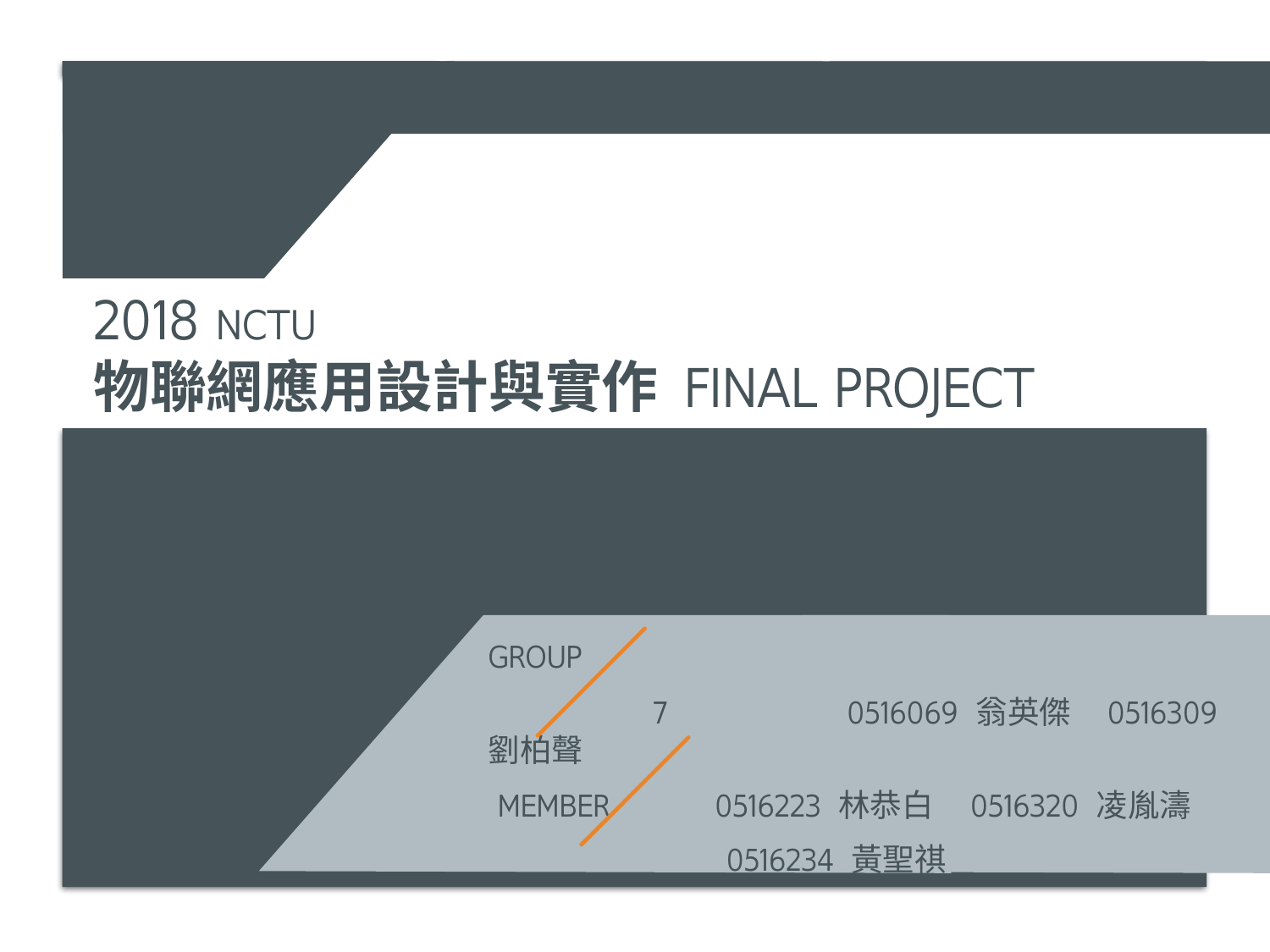

# 2018 NCTU 物聯網應用設計與實作 Final Project

Group
	    7	           0516069 翁英傑    0516309 劉柏聲
 Member           0516223 林恭白    0516320 凌胤濤
                         0516234 黃聖祺